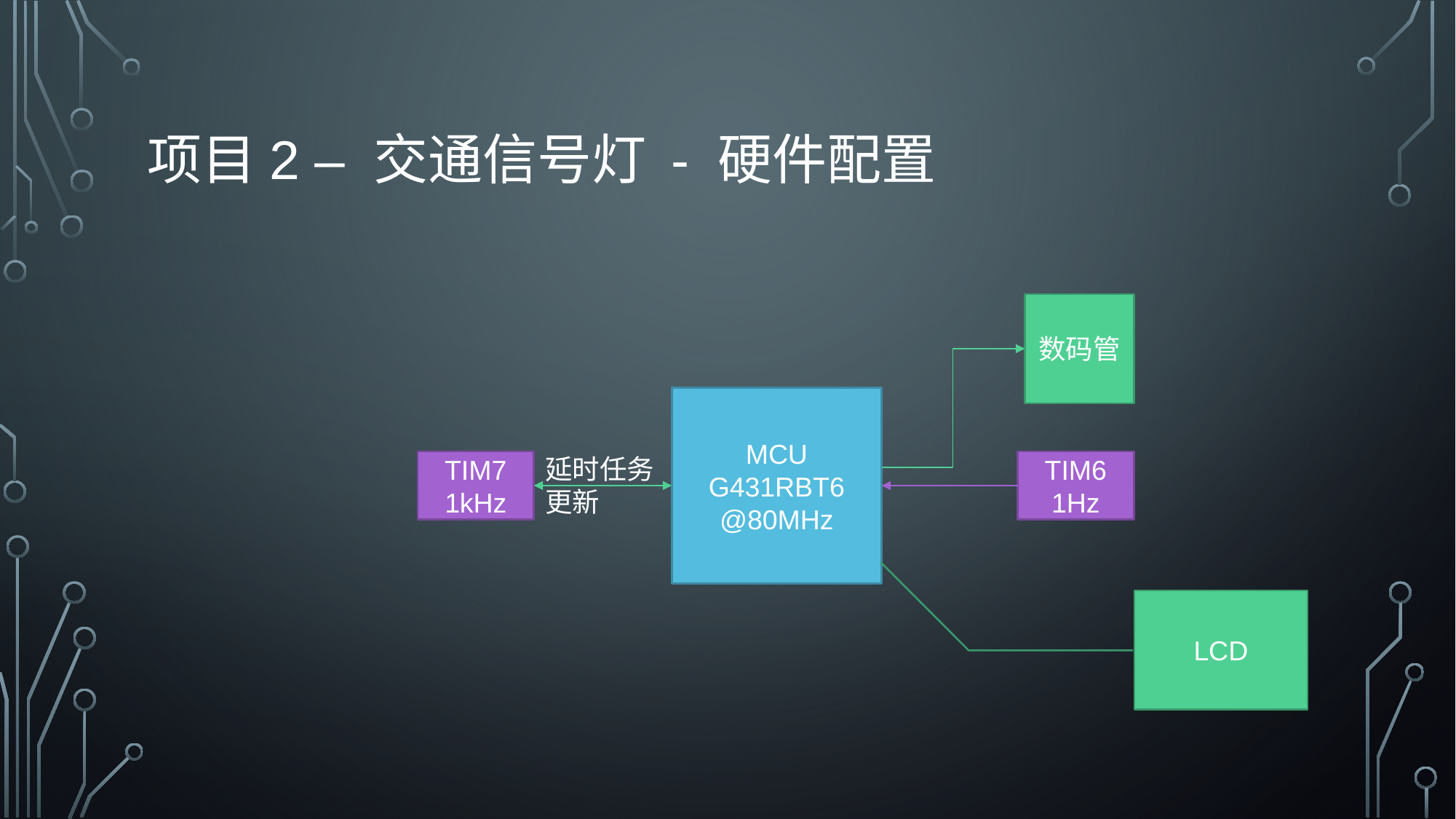

# 项目2 – 交通信号灯 - 硬件配置
数码管
MCU
G431RBT6
@80MHz
延时任务
更新
TIM6
1Hz
TIM7
1kHz
LCD